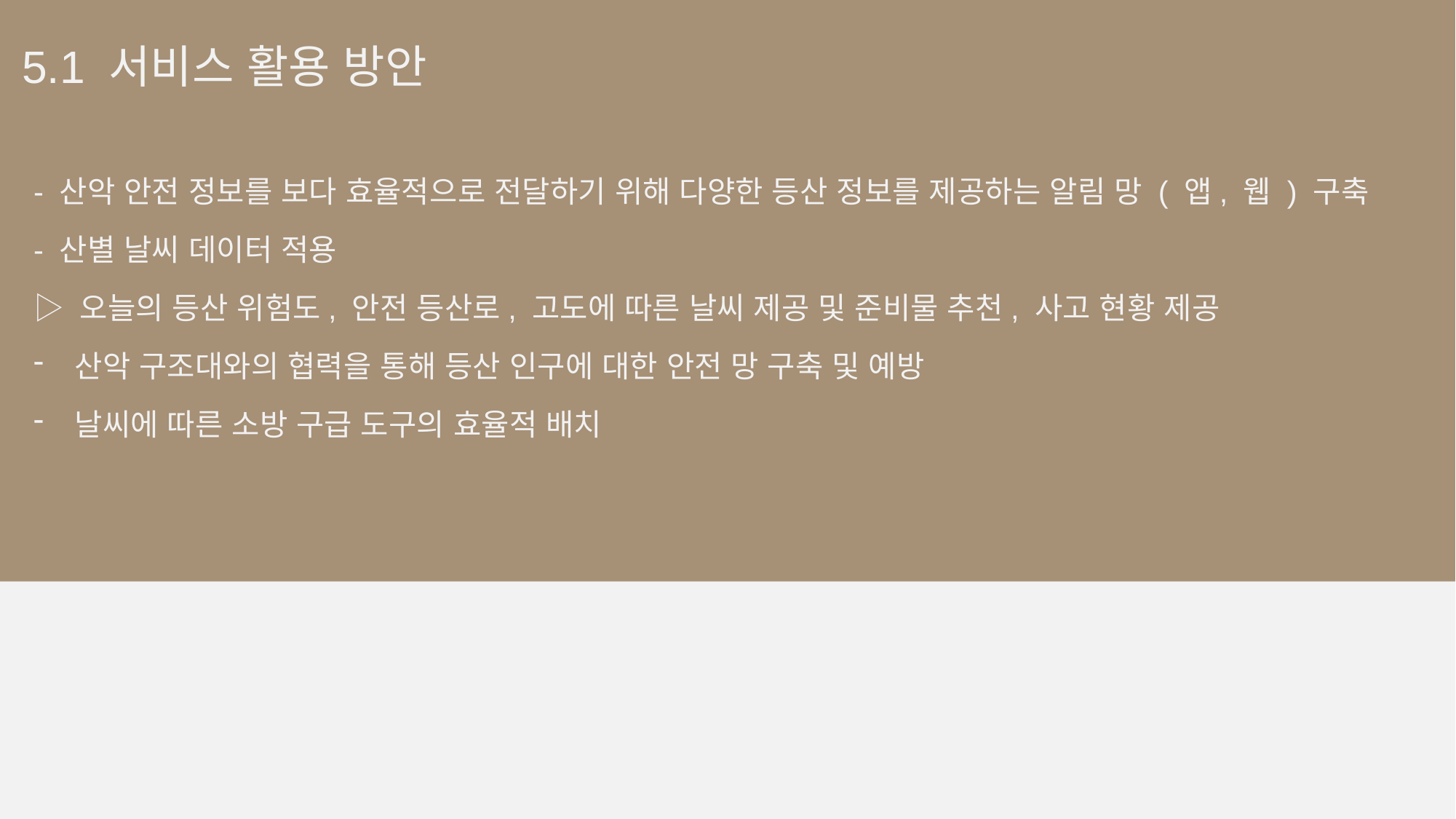

5.1 서비스 활용 방안

- 산악 안전 정보를 보다 효율적으로 전달하기 위해 다양한 등산 정보를 제공하는 알림 망 ( 앱, 웹 ) 구축
- 산별 날씨 데이터 적용
▷ 오늘의 등산 위험도, 안전 등산로, 고도에 따른 날씨 제공 및 준비물 추천, 사고 현황 제공
산악 구조대와의 협력을 통해 등산 인구에 대한 안전 망 구축 및 예방
날씨에 따른 소방 구급 도구의 효율적 배치